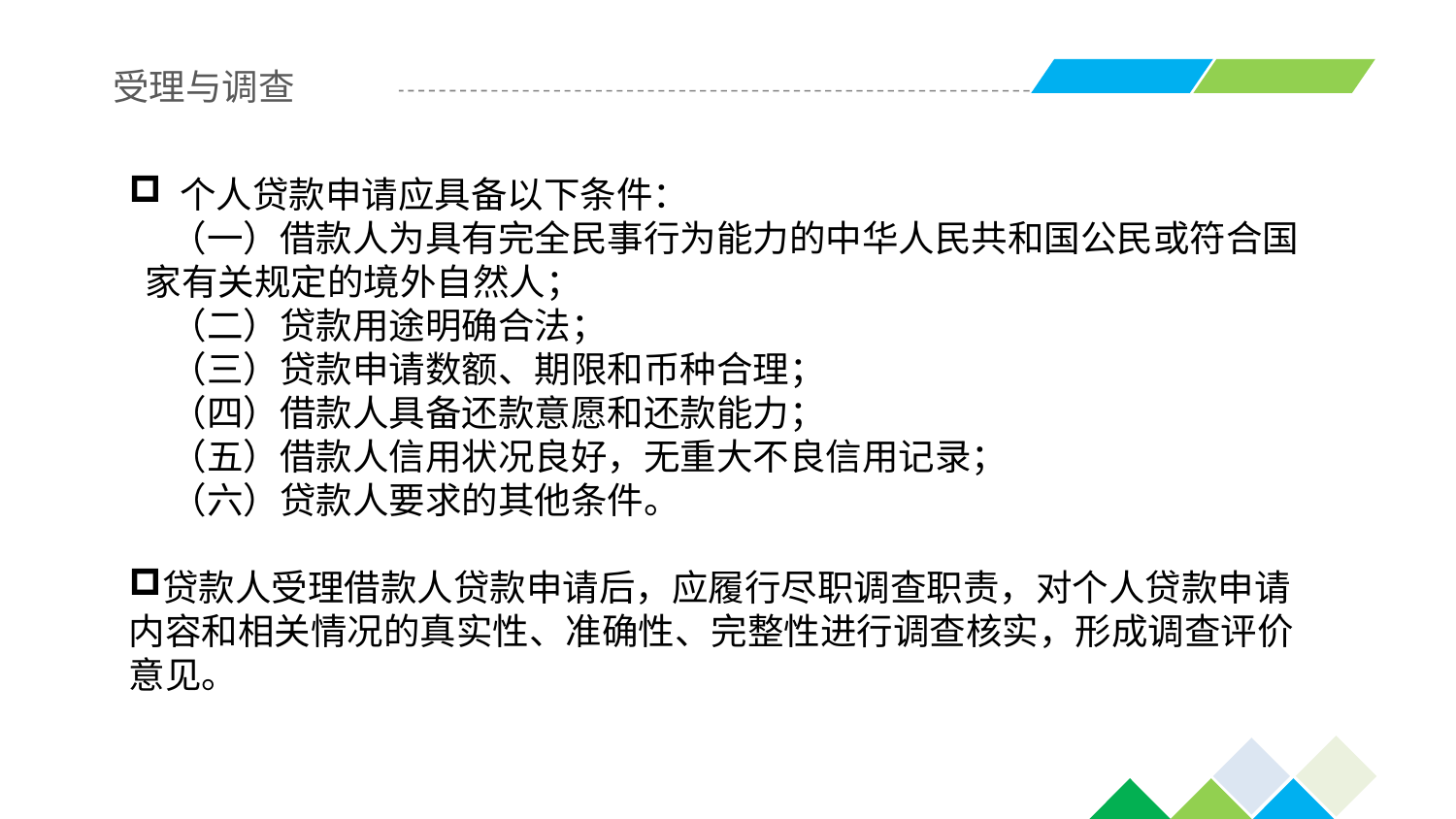

受理与调查

 个人贷款申请应具备以下条件：
    （一）借款人为具有完全民事行为能力的中华人民共和国公民或符合国     家有关规定的境外自然人；
    （二）贷款用途明确合法；
    （三）贷款申请数额、期限和币种合理；
    （四）借款人具备还款意愿和还款能力；
    （五）借款人信用状况良好，无重大不良信用记录；
    （六）贷款人要求的其他条件。

贷款人受理借款人贷款申请后，应履行尽职调查职责，对个人贷款申请内容和相关情况的真实性、准确性、完整性进行调查核实，形成调查评价意见。